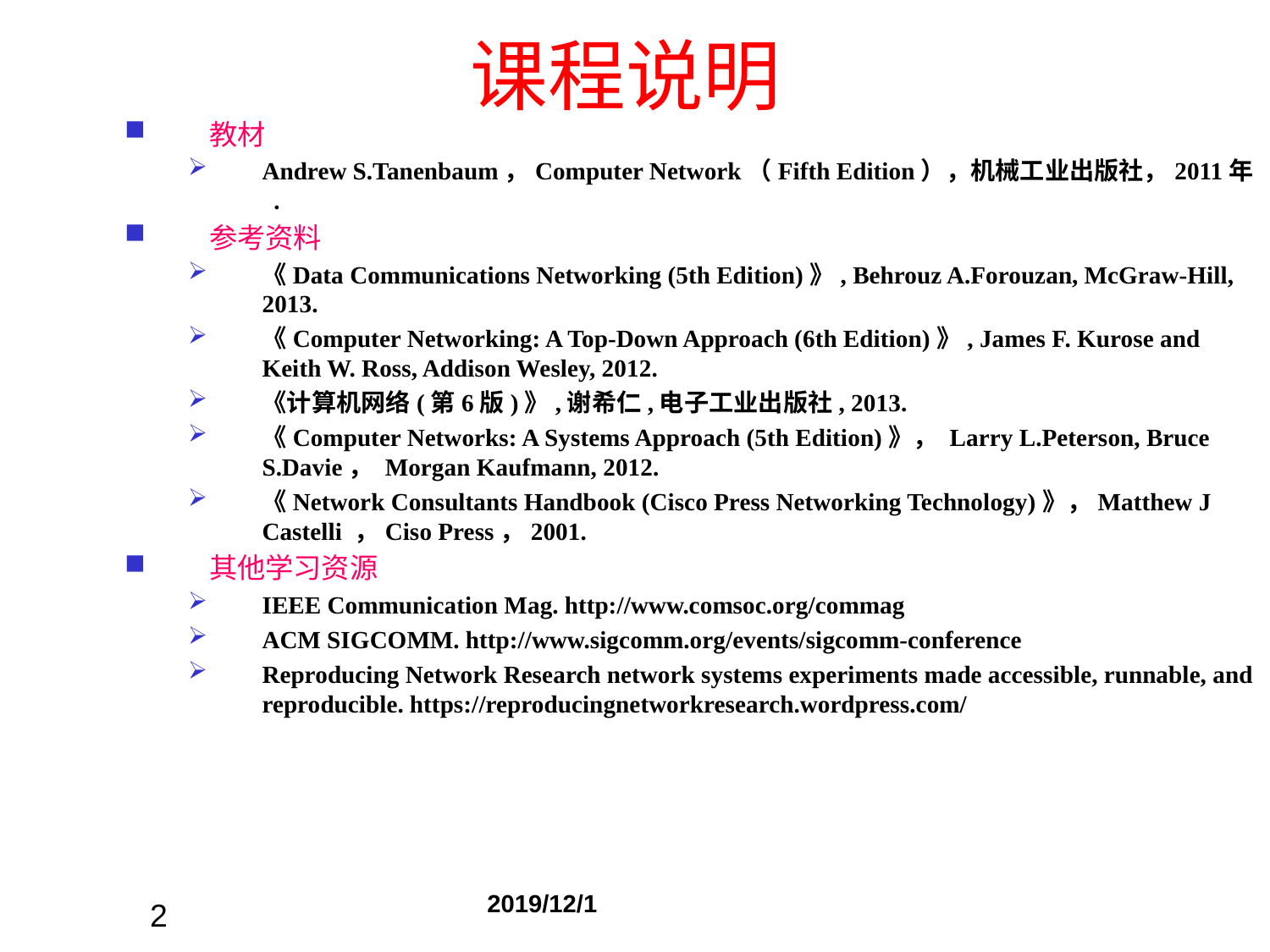

# 课程说明
教材
Andrew S.Tanenbaum，Computer Network（Fifth Edition），机械工业出版社，2011年 .
参考资料
《Data Communications Networking (5th Edition)》, Behrouz A.Forouzan, McGraw-Hill, 2013.
《Computer Networking: A Top-Down Approach (6th Edition)》, James F. Kurose and Keith W. Ross, Addison Wesley, 2012.
《计算机网络(第6版)》,谢希仁,电子工业出版社, 2013.
《Computer Networks: A Systems Approach (5th Edition)》， Larry L.Peterson, Bruce S.Davie， Morgan Kaufmann, 2012.
《Network Consultants Handbook (Cisco Press Networking Technology)》，Matthew J Castelli ，Ciso Press，2001.
其他学习资源
IEEE Communication Mag. http://www.comsoc.org/commag
ACM SIGCOMM. http://www.sigcomm.org/events/sigcomm-conference
Reproducing Network Research network systems experiments made accessible, runnable, and reproducible. https://reproducingnetworkresearch.wordpress.com/
2019/12/1
2